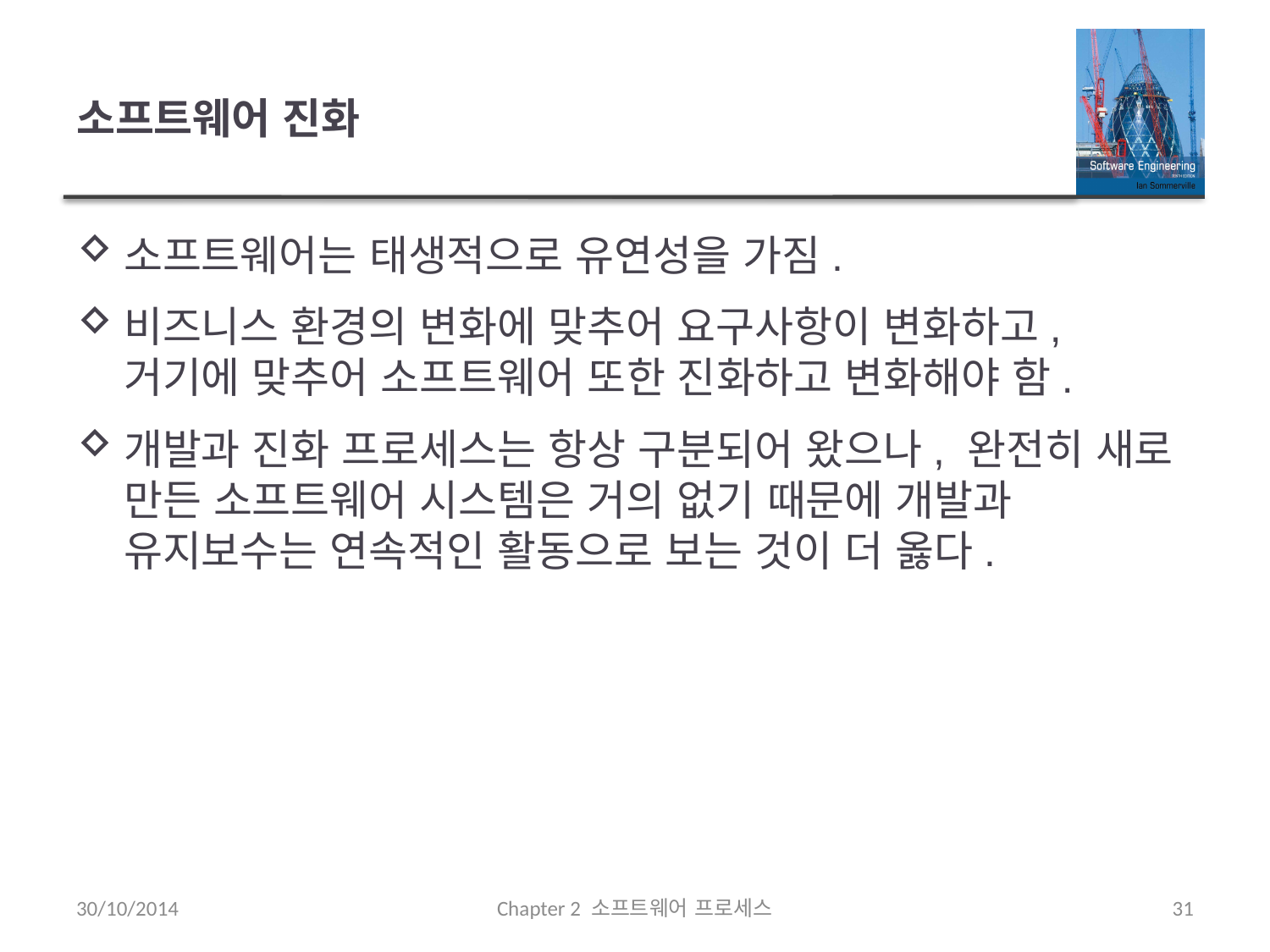

# 소프트웨어 진화
소프트웨어는 태생적으로 유연성을 가짐.
비즈니스 환경의 변화에 맞추어 요구사항이 변화하고, 거기에 맞추어 소프트웨어 또한 진화하고 변화해야 함.
개발과 진화 프로세스는 항상 구분되어 왔으나, 완전히 새로 만든 소프트웨어 시스템은 거의 없기 때문에 개발과 유지보수는 연속적인 활동으로 보는 것이 더 옳다.
30/10/2014
Chapter 2 소프트웨어 프로세스
31